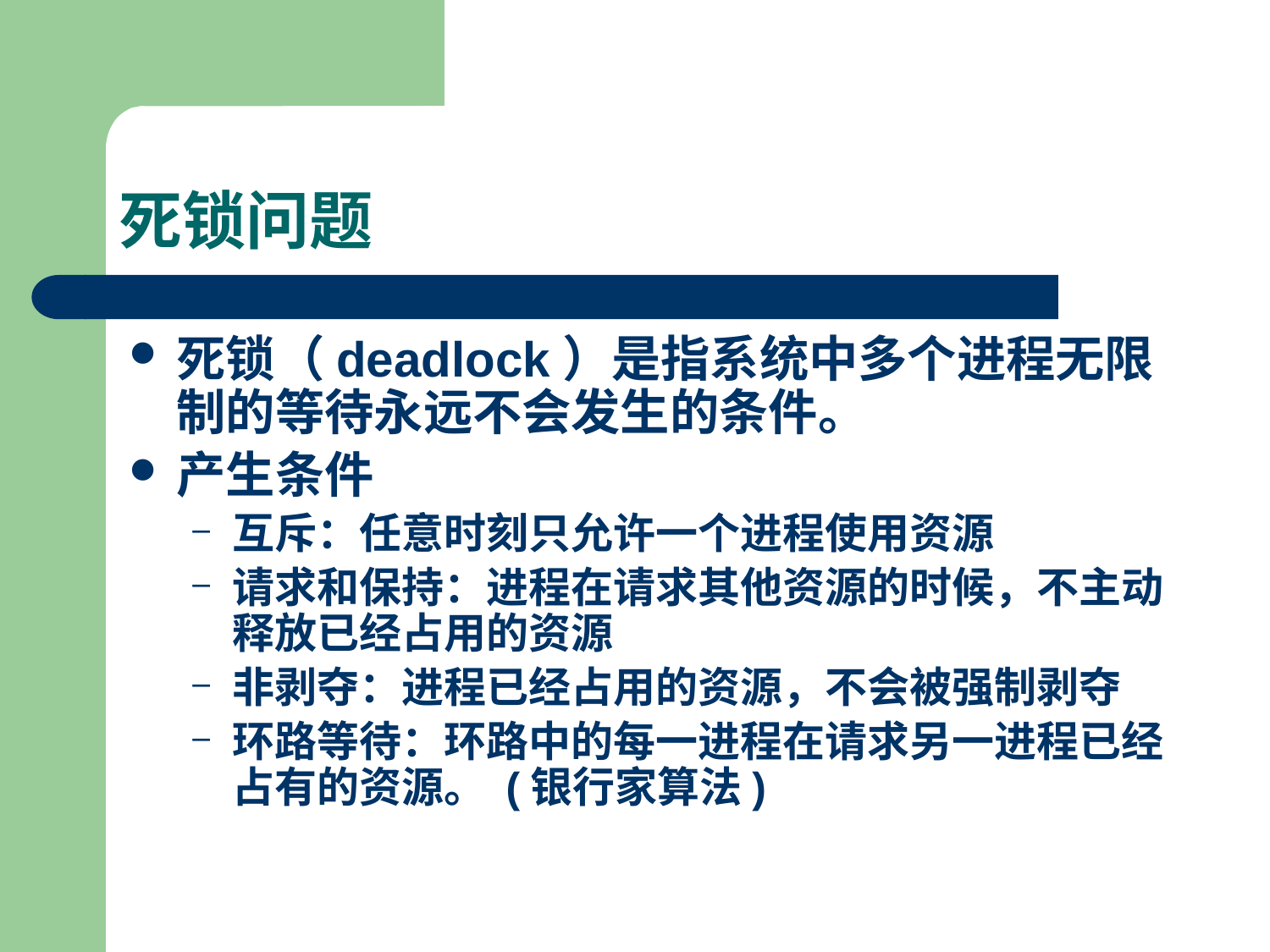

# 死锁问题
死锁（deadlock）是指系统中多个进程无限制的等待永远不会发生的条件。
产生条件
互斥：任意时刻只允许一个进程使用资源
请求和保持：进程在请求其他资源的时候，不主动释放已经占用的资源
非剥夺：进程已经占用的资源，不会被强制剥夺
环路等待：环路中的每一进程在请求另一进程已经占有的资源。 (银行家算法)